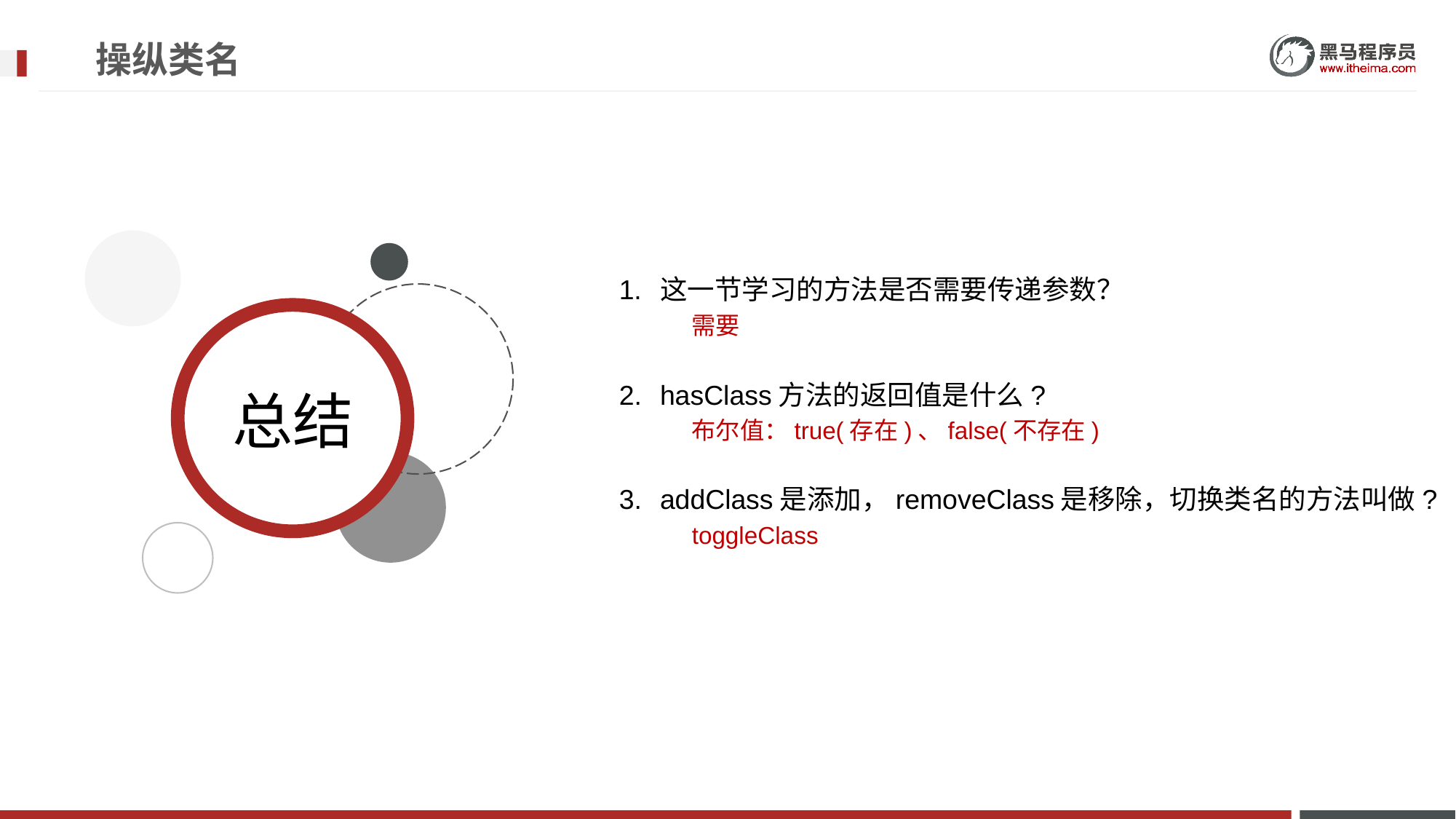

# 操纵类名
这一节学习的方法是否需要传递参数？
需要
hasClass方法的返回值是什么?
布尔值：true(存在)、false(不存在)
addClass是添加，removeClass是移除，切换类名的方法叫做?
toggleClass